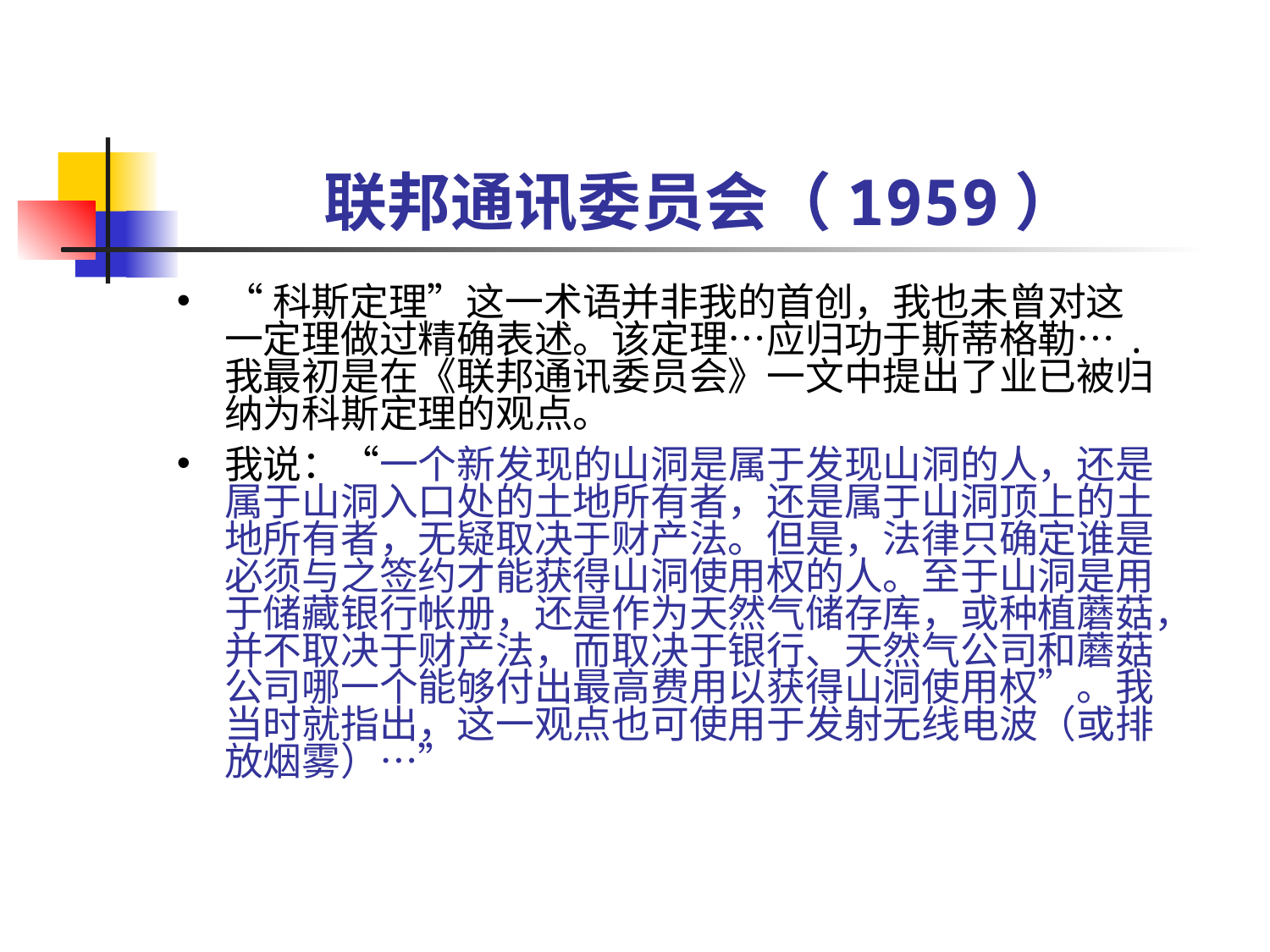

# 联邦通讯委员会（1959）
“科斯定理”这一术语并非我的首创，我也未曾对这一定理做过精确表述。该定理…应归功于斯蒂格勒….我最初是在《联邦通讯委员会》一文中提出了业已被归纳为科斯定理的观点。
我说：“一个新发现的山洞是属于发现山洞的人，还是属于山洞入口处的土地所有者，还是属于山洞顶上的土地所有者，无疑取决于财产法。但是，法律只确定谁是必须与之签约才能获得山洞使用权的人。至于山洞是用于储藏银行帐册，还是作为天然气储存库，或种植蘑菇，并不取决于财产法，而取决于银行、天然气公司和蘑菇公司哪一个能够付出最高费用以获得山洞使用权”。我当时就指出，这一观点也可使用于发射无线电波（或排放烟雾）…”